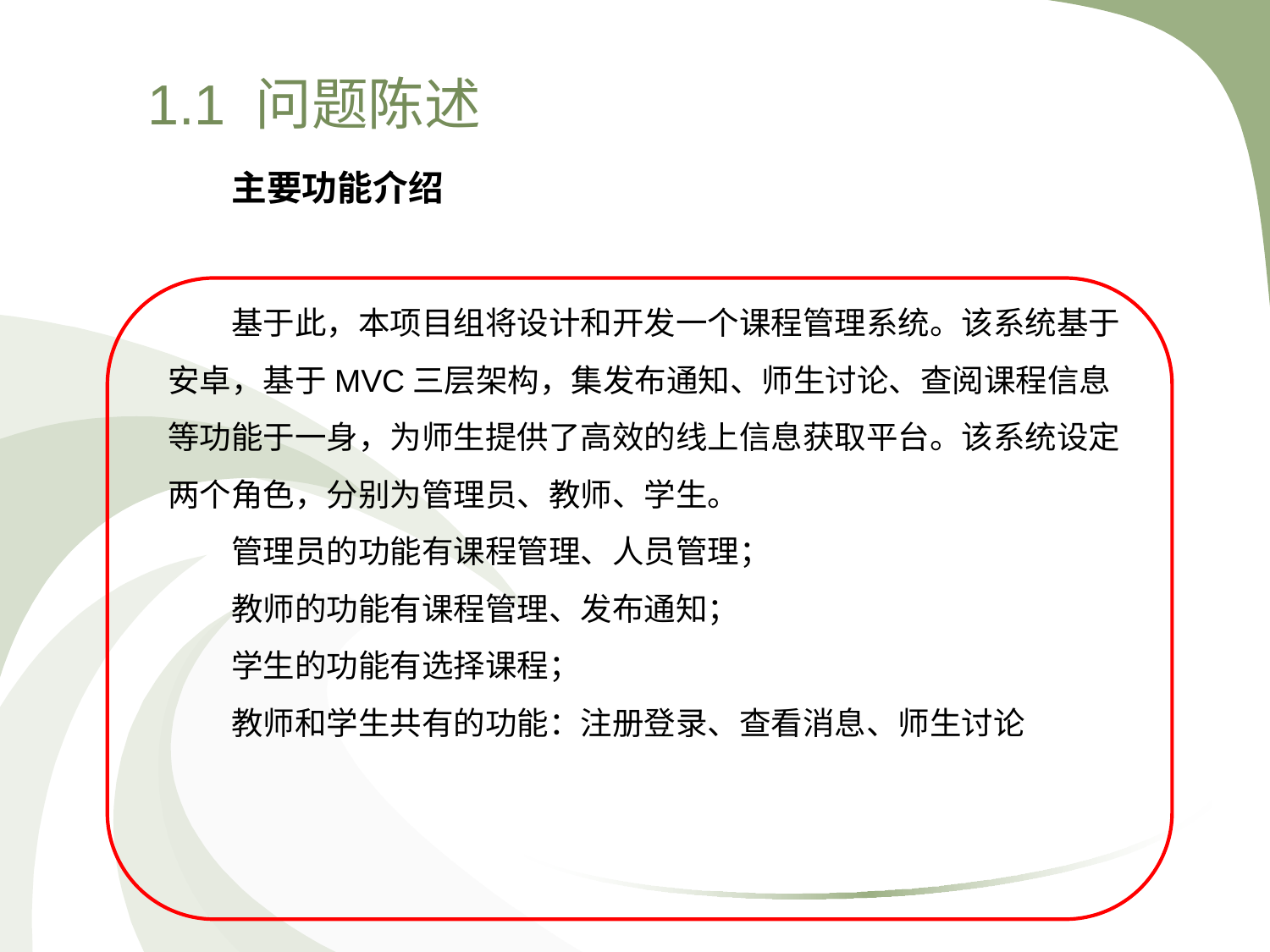

# 1.1 问题陈述
主要功能介绍

基于此，本项目组将设计和开发一个课程管理系统。该系统基于安卓，基于MVC三层架构，集发布通知、师生讨论、查阅课程信息等功能于一身，为师生提供了高效的线上信息获取平台。该系统设定两个角色，分别为管理员、教师、学生。
管理员的功能有课程管理、人员管理；
教师的功能有课程管理、发布通知；
学生的功能有选择课程；
教师和学生共有的功能：注册登录、查看消息、师生讨论